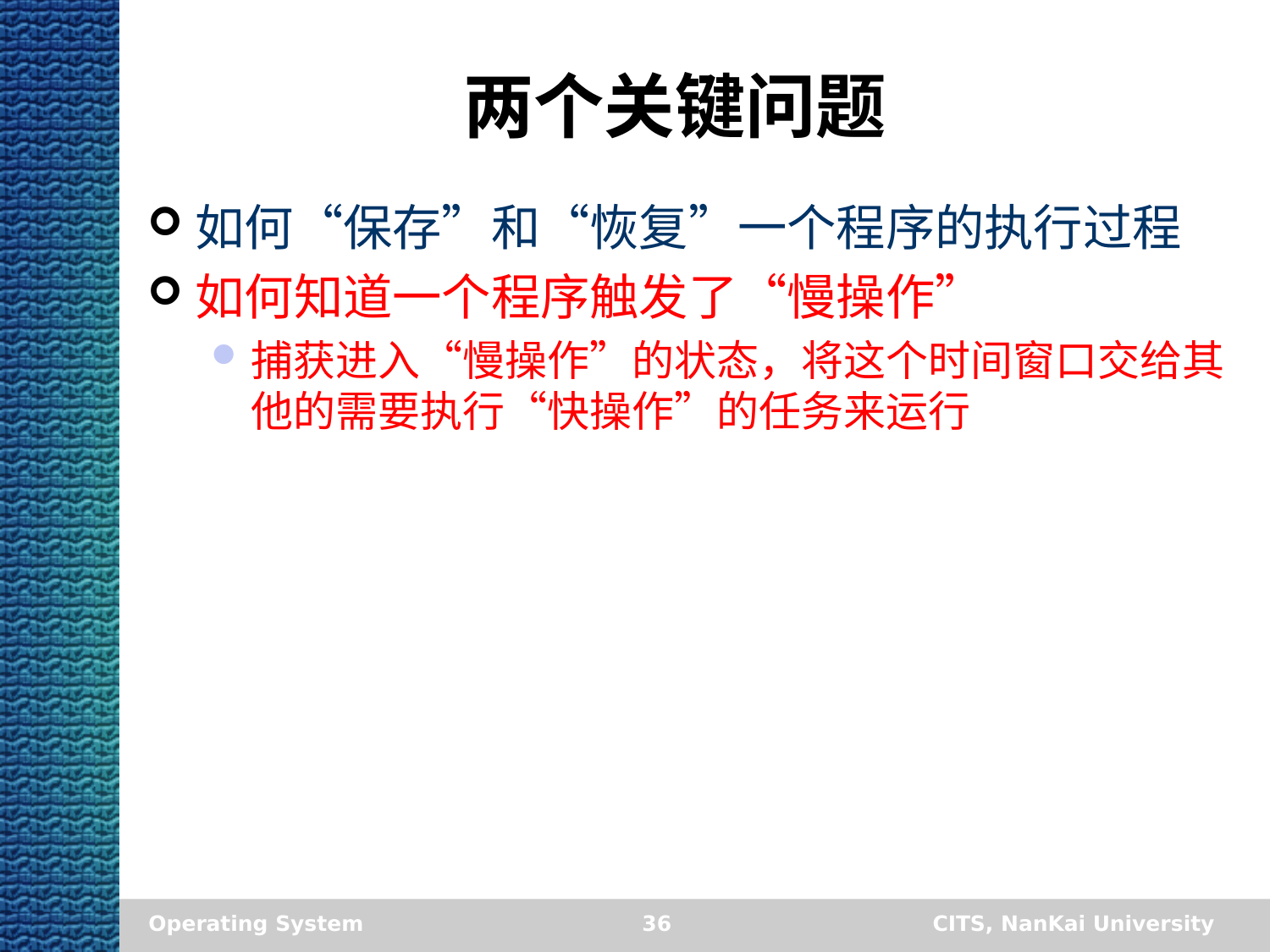

# 两个关键问题
如何“保存”和“恢复”一个程序的执行过程
如何知道一个程序触发了“慢操作”
捕获进入“慢操作”的状态，将这个时间窗口交给其他的需要执行“快操作”的任务来运行
Operating System
36
CITS, NanKai University